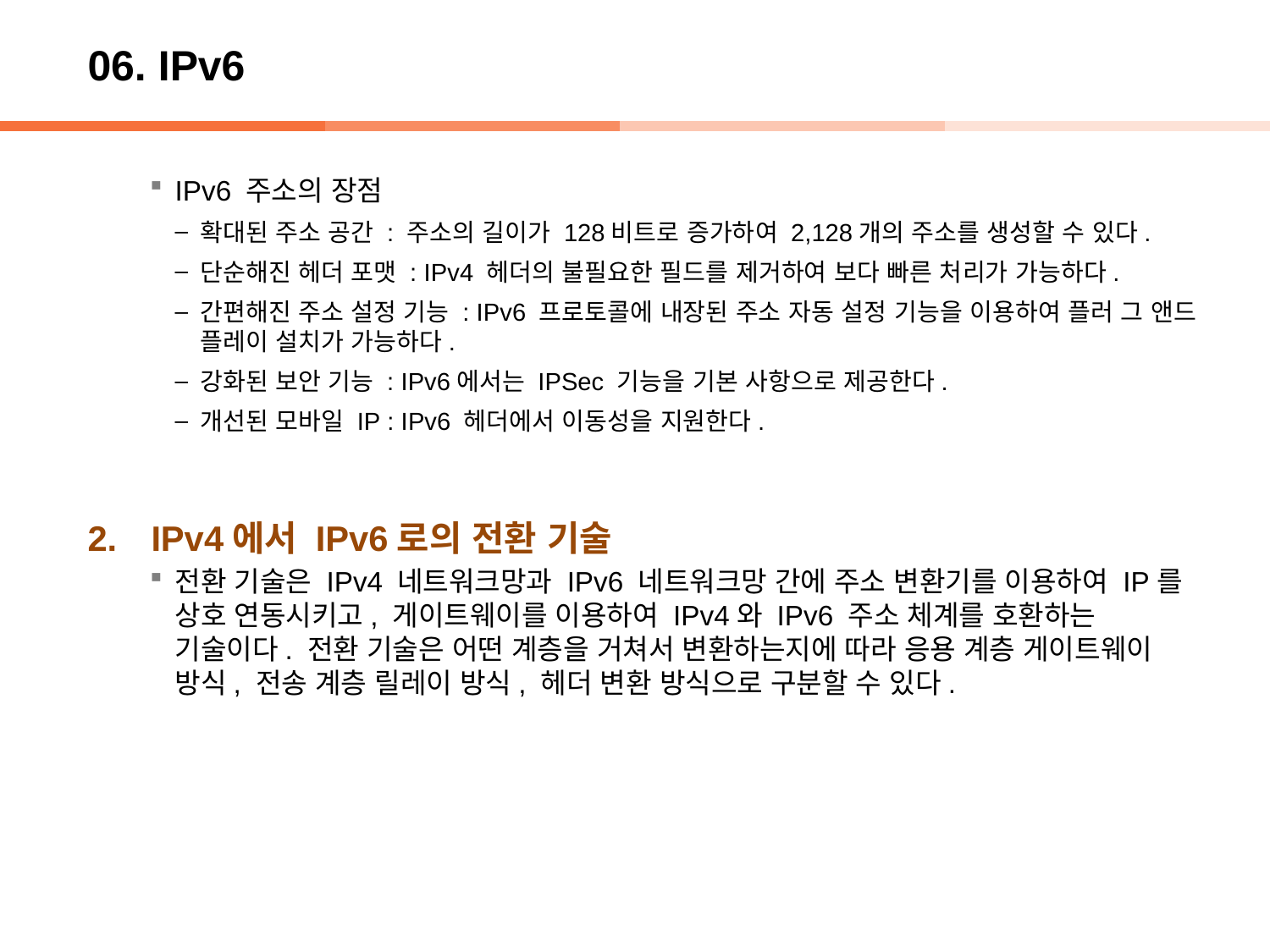

# 06. IPv6
IPv6 주소의 장점
확대된 주소 공간 : 주소의 길이가 128비트로 증가하여 2,128개의 주소를 생성할 수 있다.
단순해진 헤더 포맷 : IPv4 헤더의 불필요한 필드를 제거하여 보다 빠른 처리가 가능하다.
간편해진 주소 설정 기능 : IPv6 프로토콜에 내장된 주소 자동 설정 기능을 이용하여 플러 그 앤드 플레이 설치가 가능하다.
강화된 보안 기능 : IPv6에서는 IPSec 기능을 기본 사항으로 제공한다.
개선된 모바일 IP : IPv6 헤더에서 이동성을 지원한다.

IPv4에서 IPv6로의 전환 기술
전환 기술은 IPv4 네트워크망과 IPv6 네트워크망 간에 주소 변환기를 이용하여 IP를 상호 연동시키고, 게이트웨이를 이용하여 IPv4와 IPv6 주소 체계를 호환하는 기술이다. 전환 기술은 어떤 계층을 거쳐서 변환하는지에 따라 응용 계층 게이트웨이 방식, 전송 계층 릴레이 방식, 헤더 변환 방식으로 구분할 수 있다.